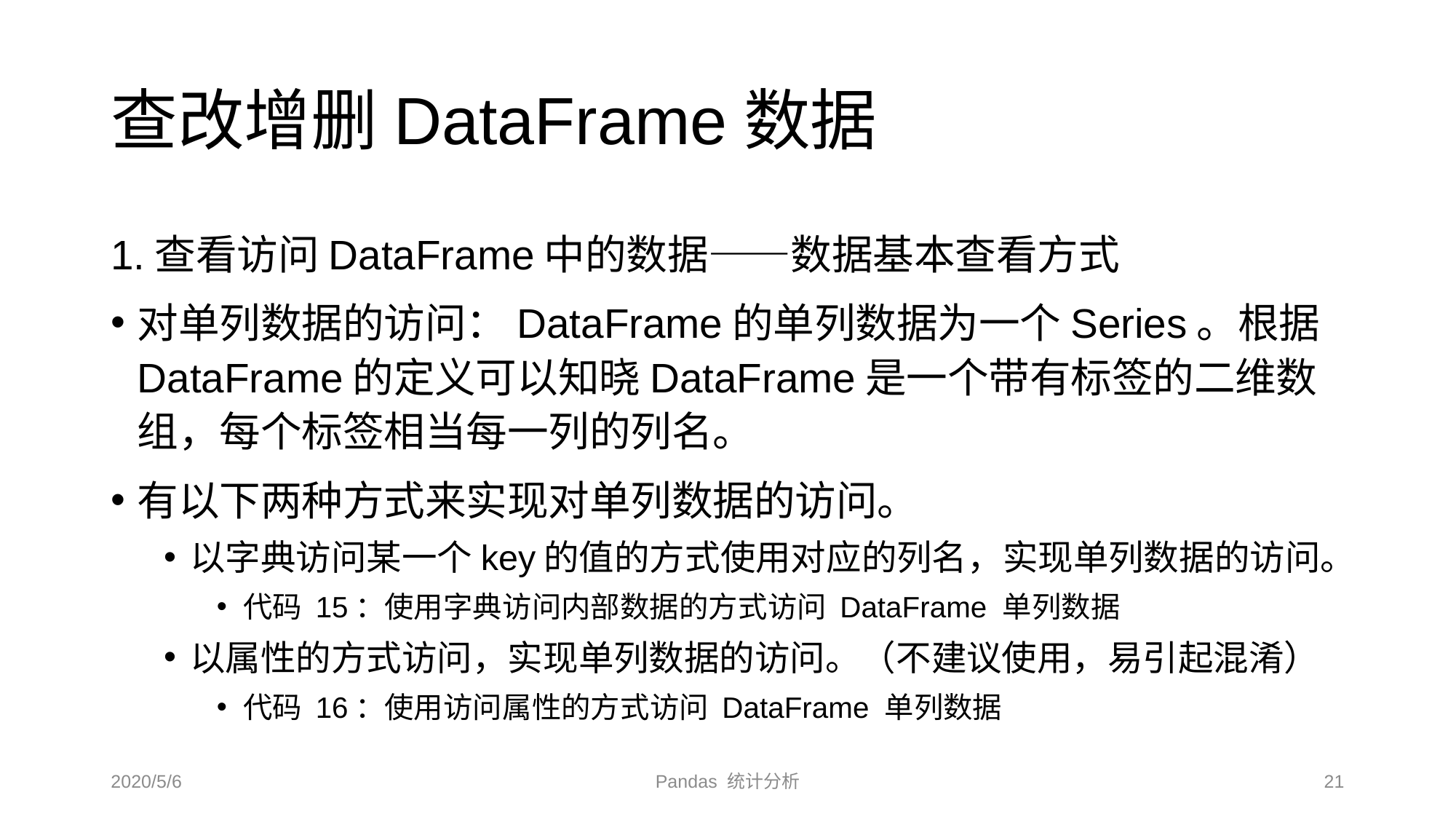

# 查改增删DataFrame数据
1.查看访问DataFrame中的数据——数据基本查看方式
对单列数据的访问：DataFrame的单列数据为一个Series。根据DataFrame的定义可以知晓DataFrame是一个带有标签的二维数组，每个标签相当每一列的列名。
有以下两种方式来实现对单列数据的访问。
以字典访问某一个key的值的方式使用对应的列名，实现单列数据的访问。
代码 15：使用字典访问内部数据的方式访问 DataFrame 单列数据
以属性的方式访问，实现单列数据的访问。（不建议使用，易引起混淆）
代码 16：使用访问属性的方式访问 DataFrame 单列数据

2020/5/6
Pandas 统计分析
21